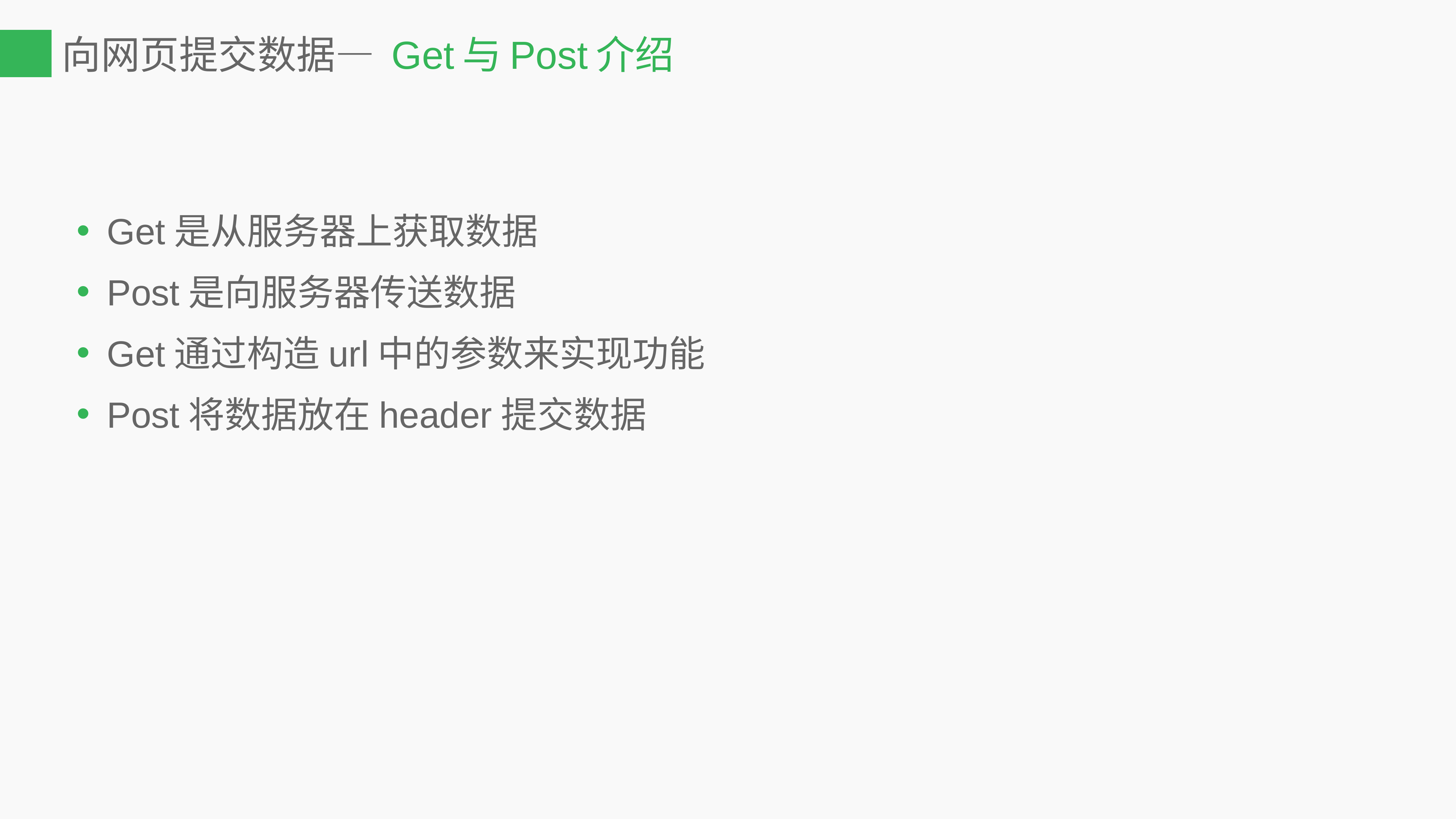

# 向网页提交数据— Get与Post介绍
Get是从服务器上获取数据
Post是向服务器传送数据
Get通过构造url中的参数来实现功能
Post将数据放在header提交数据